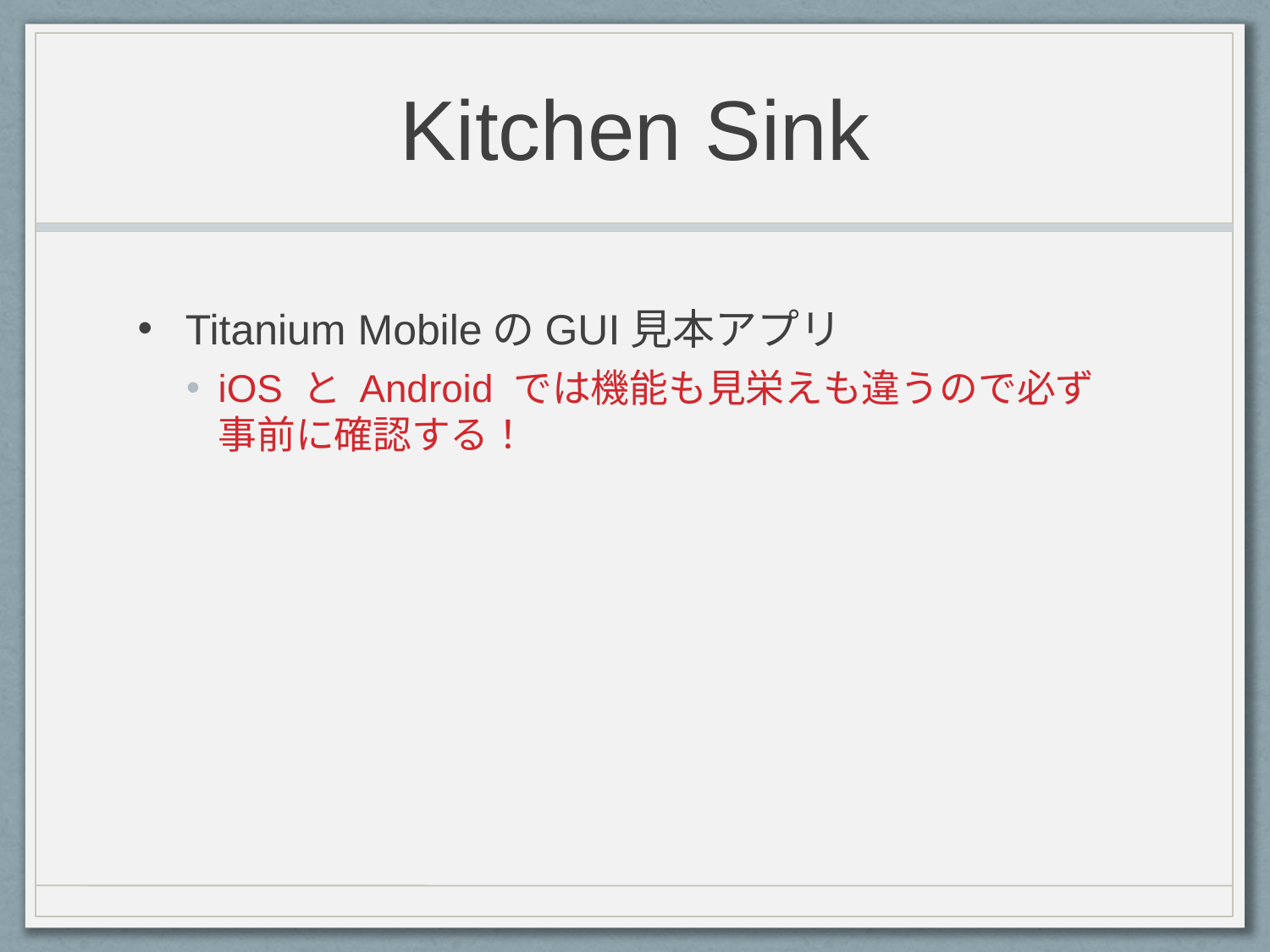

# Kitchen Sink
Titanium MobileのGUI見本アプリ
iOS と Android では機能も見栄えも違うので必ず事前に確認する！